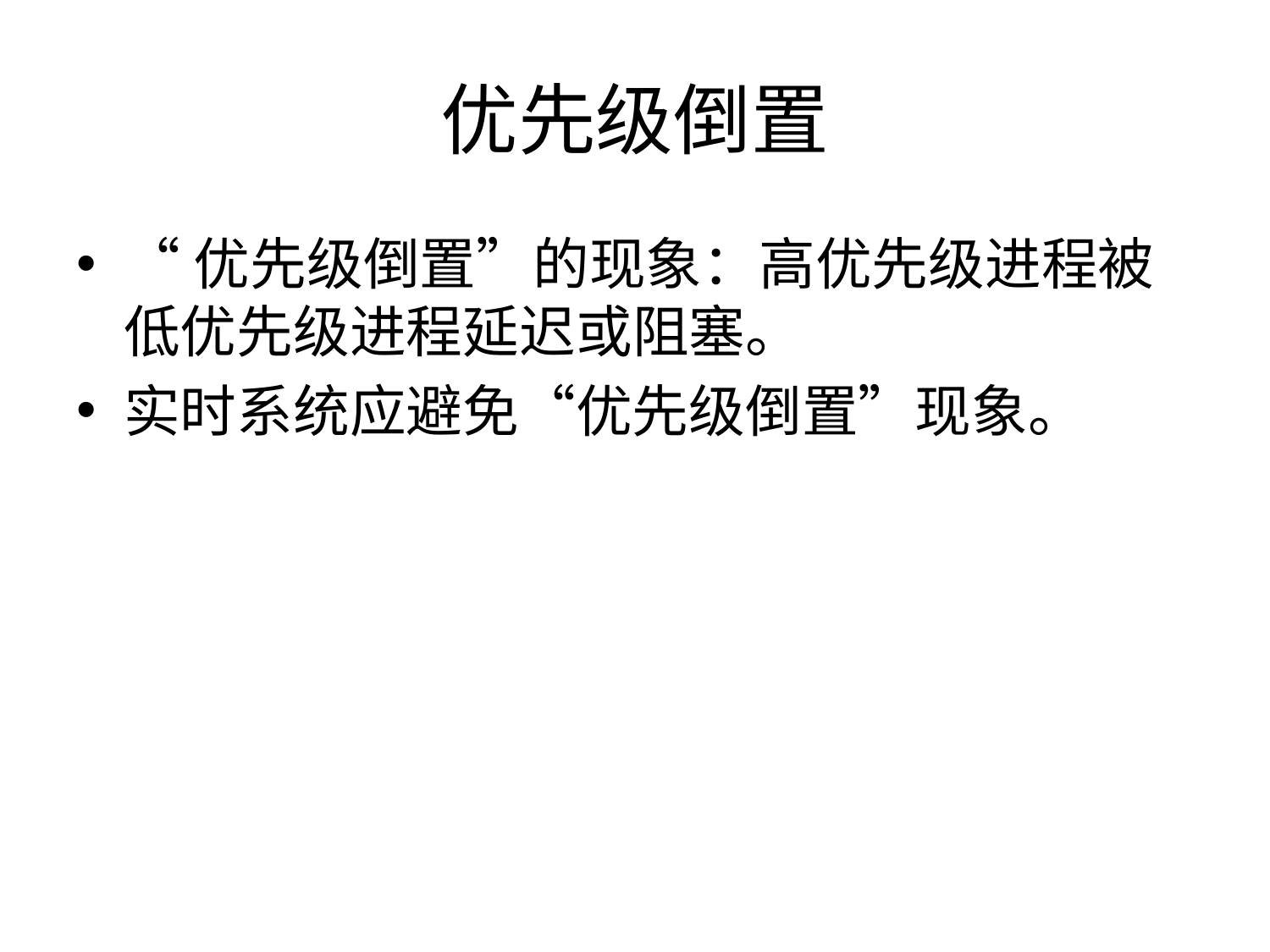

# 优先级倒置
“优先级倒置”的现象：高优先级进程被低优先级进程延迟或阻塞。
实时系统应避免“优先级倒置”现象。